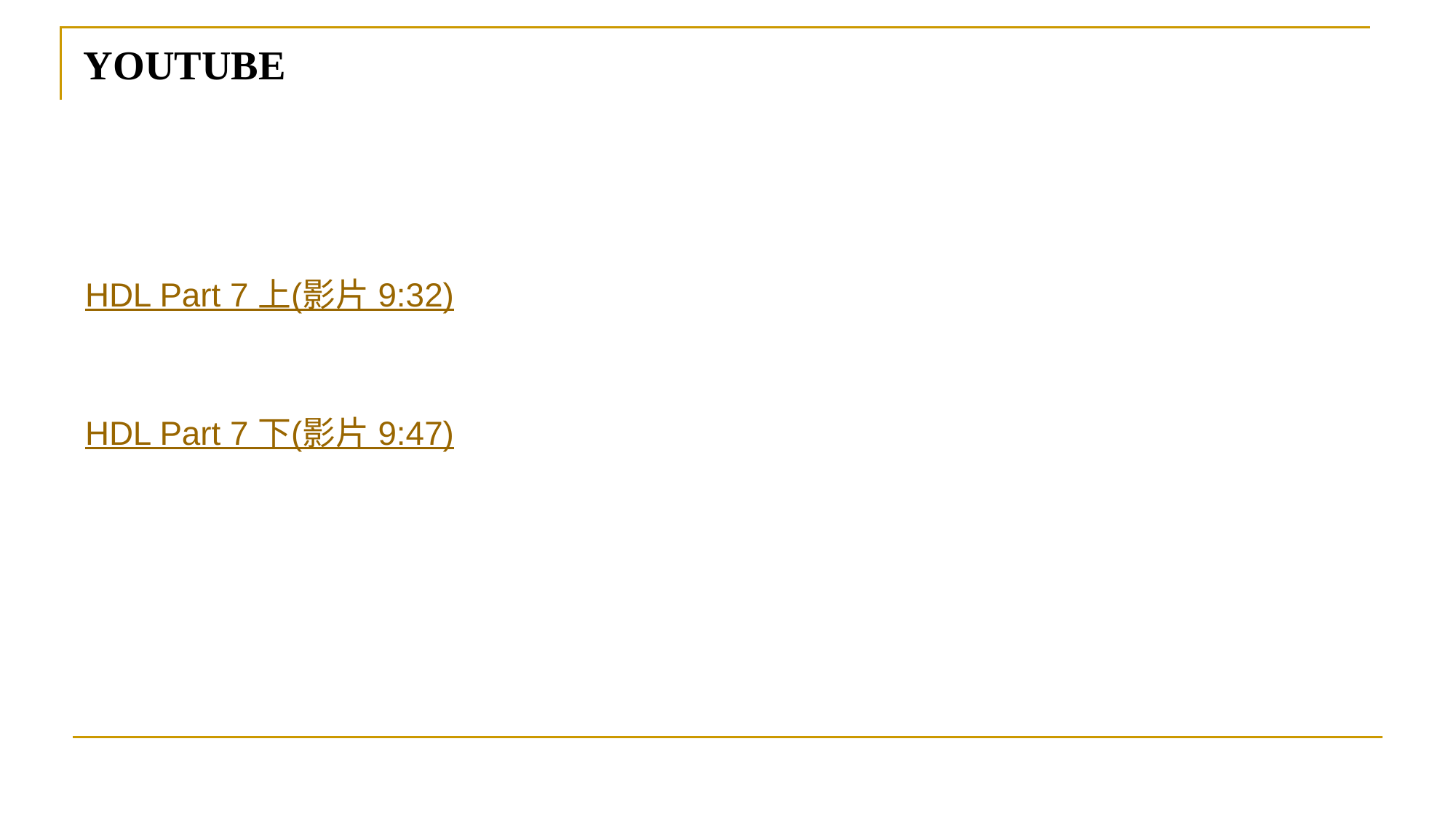

# YOUTUBE
HDL Part 7 上(影片 9:32)
HDL Part 7 下(影片 9:47)